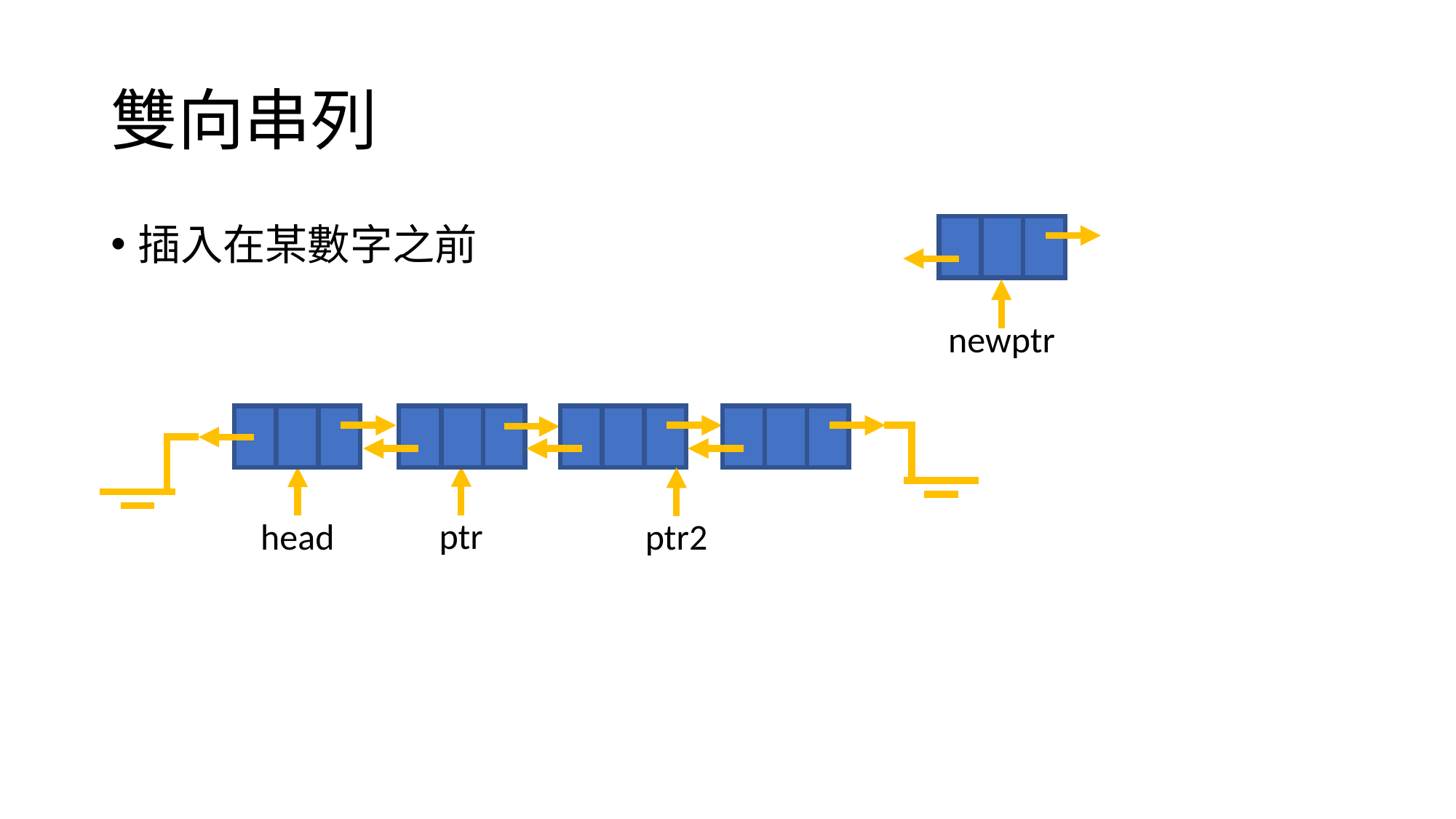

# 雙向串列

插入在某數字之前
newptr

ptr
ptr2
head